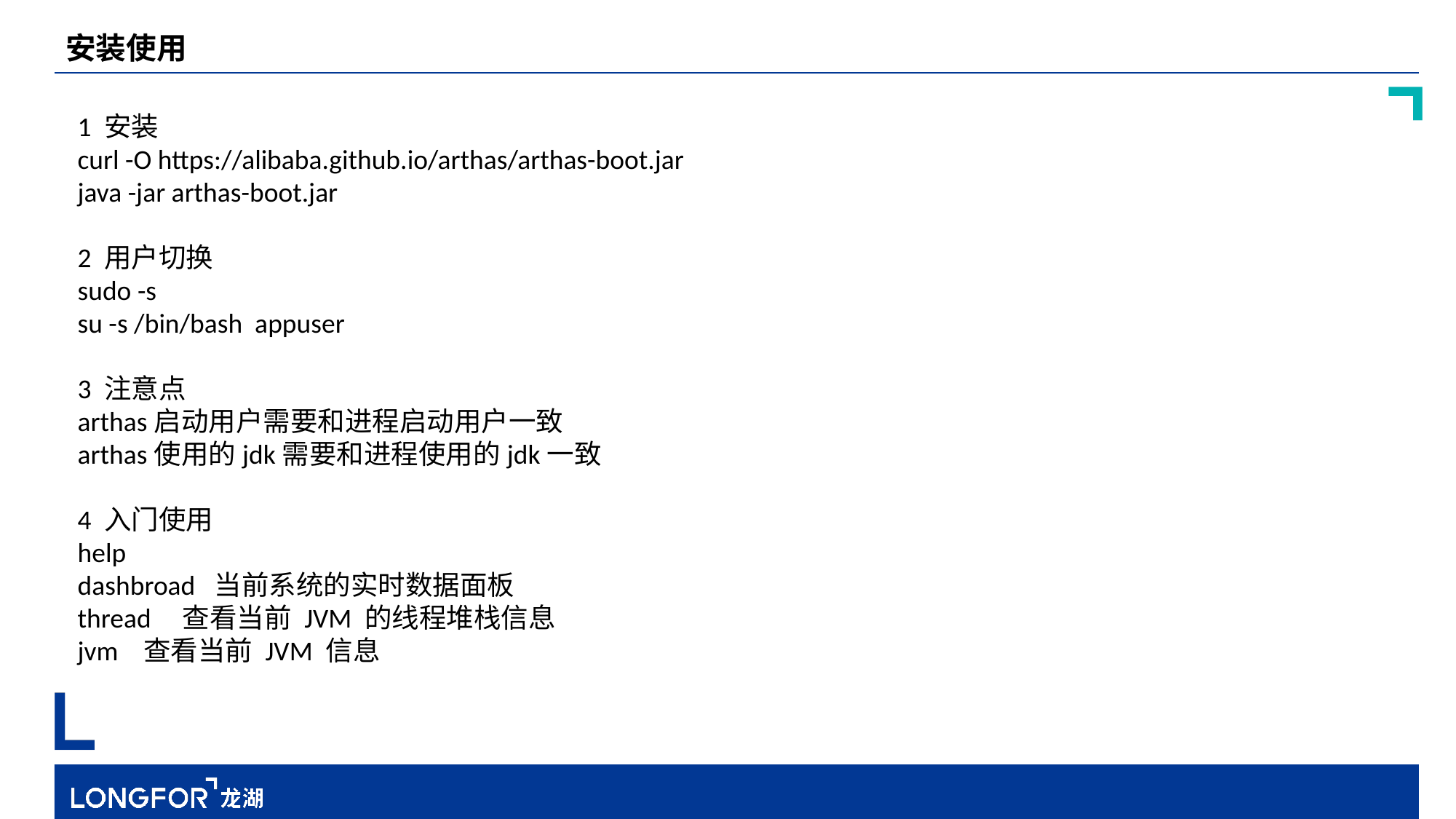

安装使用
1 安装
curl -O https://alibaba.github.io/arthas/arthas-boot.jar
java -jar arthas-boot.jar

2 用户切换
sudo -s
su -s /bin/bash  appuser

3 注意点
arthas启动用户需要和进程启动用户一致
arthas使用的jdk需要和进程使用的jdk一致

4 入门使用
help
dashbroad  当前系统的实时数据面板
thread    查看当前 JVM 的线程堆栈信息
jvm   查看当前 JVM 信息